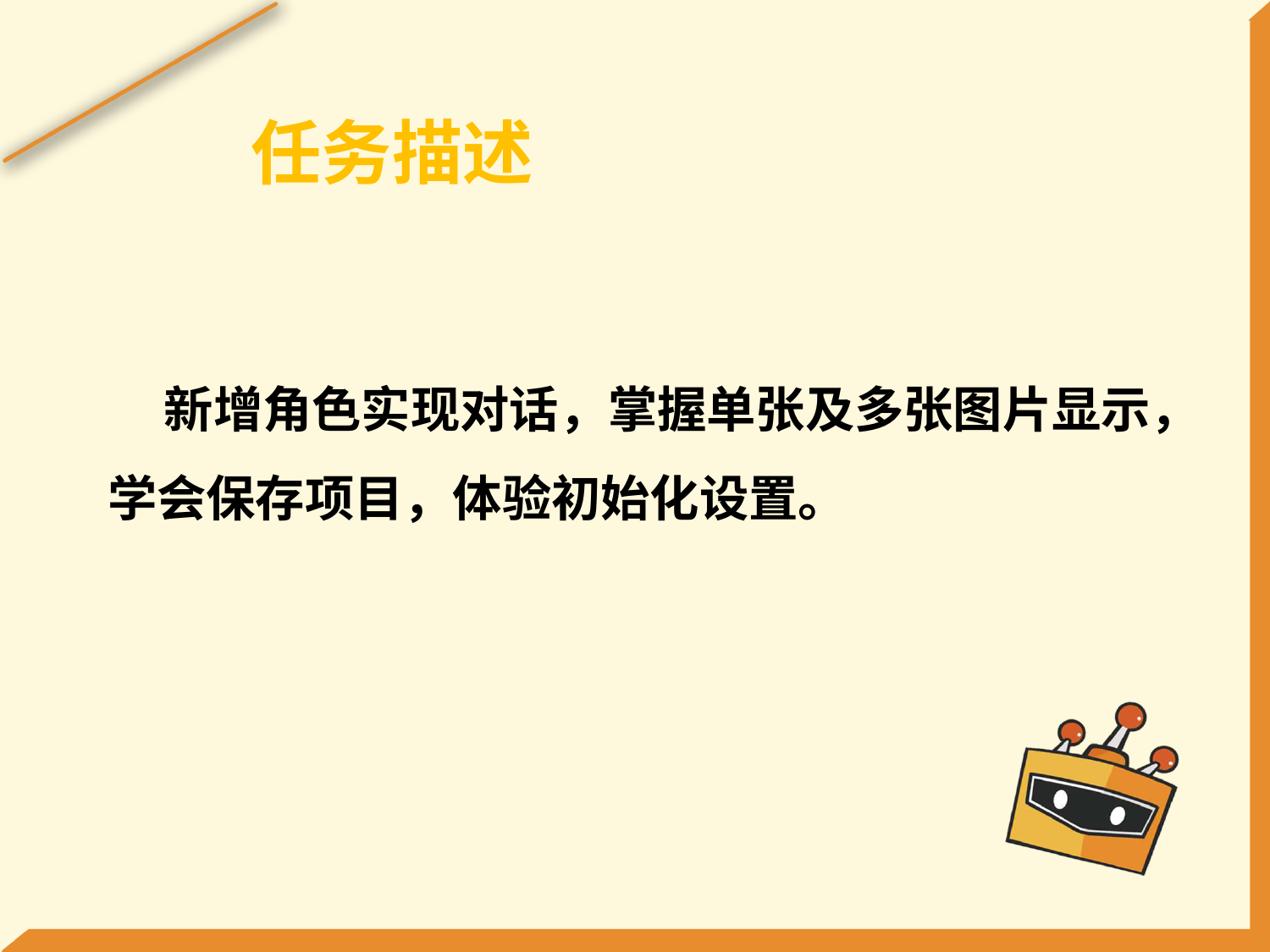

任务描述
    新增角色实现对话，掌握单张及多张图片显示，学会保存项目，体验初始化设置。